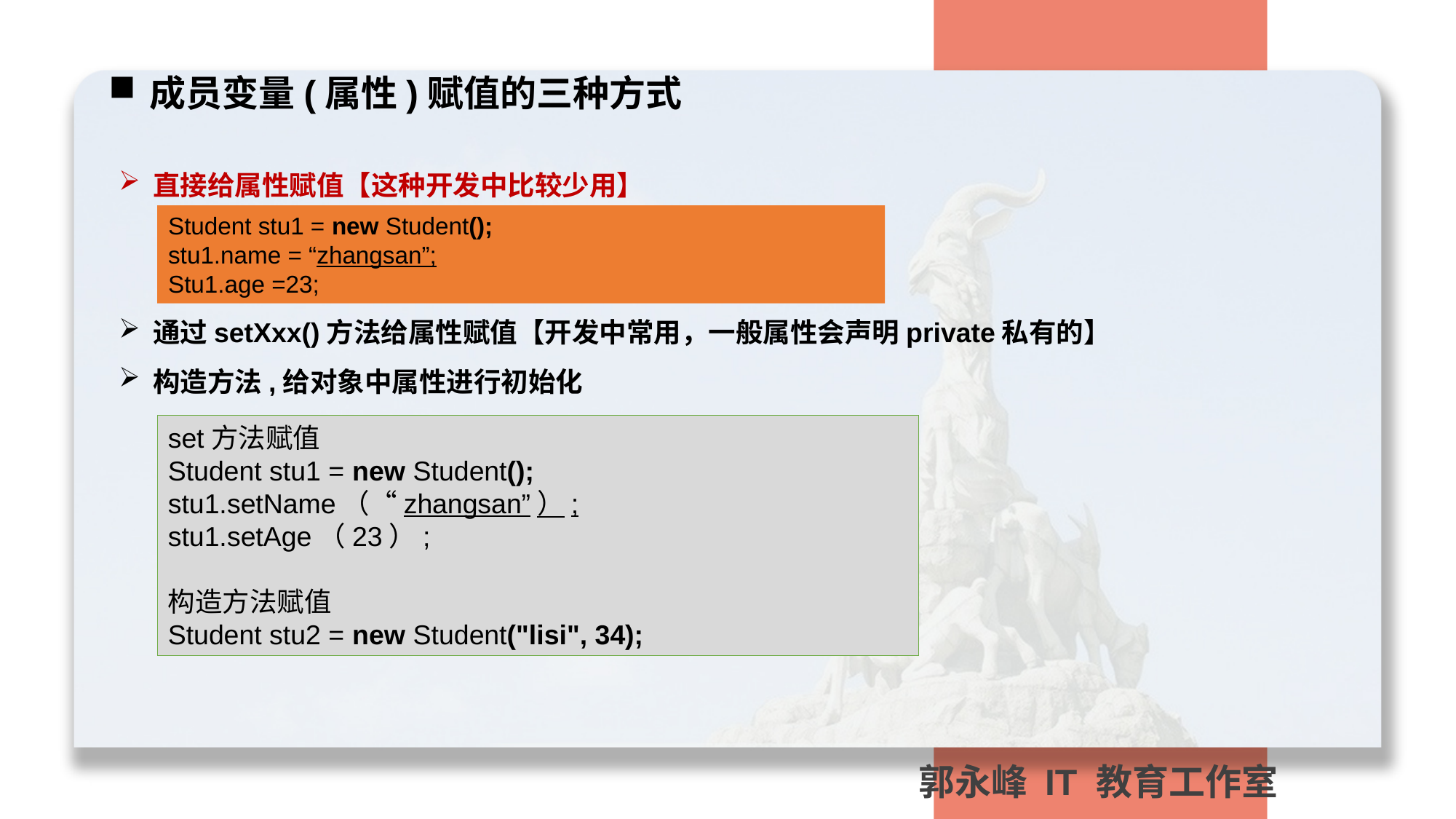

成员变量(属性)赋值的三种方式
直接给属性赋值【这种开发中比较少用】

通过setXxx()方法给属性赋值【开发中常用，一般属性会声明private私有的】
构造方法,给对象中属性进行初始化

Student stu1 = new Student();
stu1.name = “zhangsan”;
Stu1.age =23;
set方法赋值
Student stu1 = new Student();
stu1.setName（“zhangsan”）;
stu1.setAge（23）;

构造方法赋值
Student stu2 = new Student("lisi", 34);